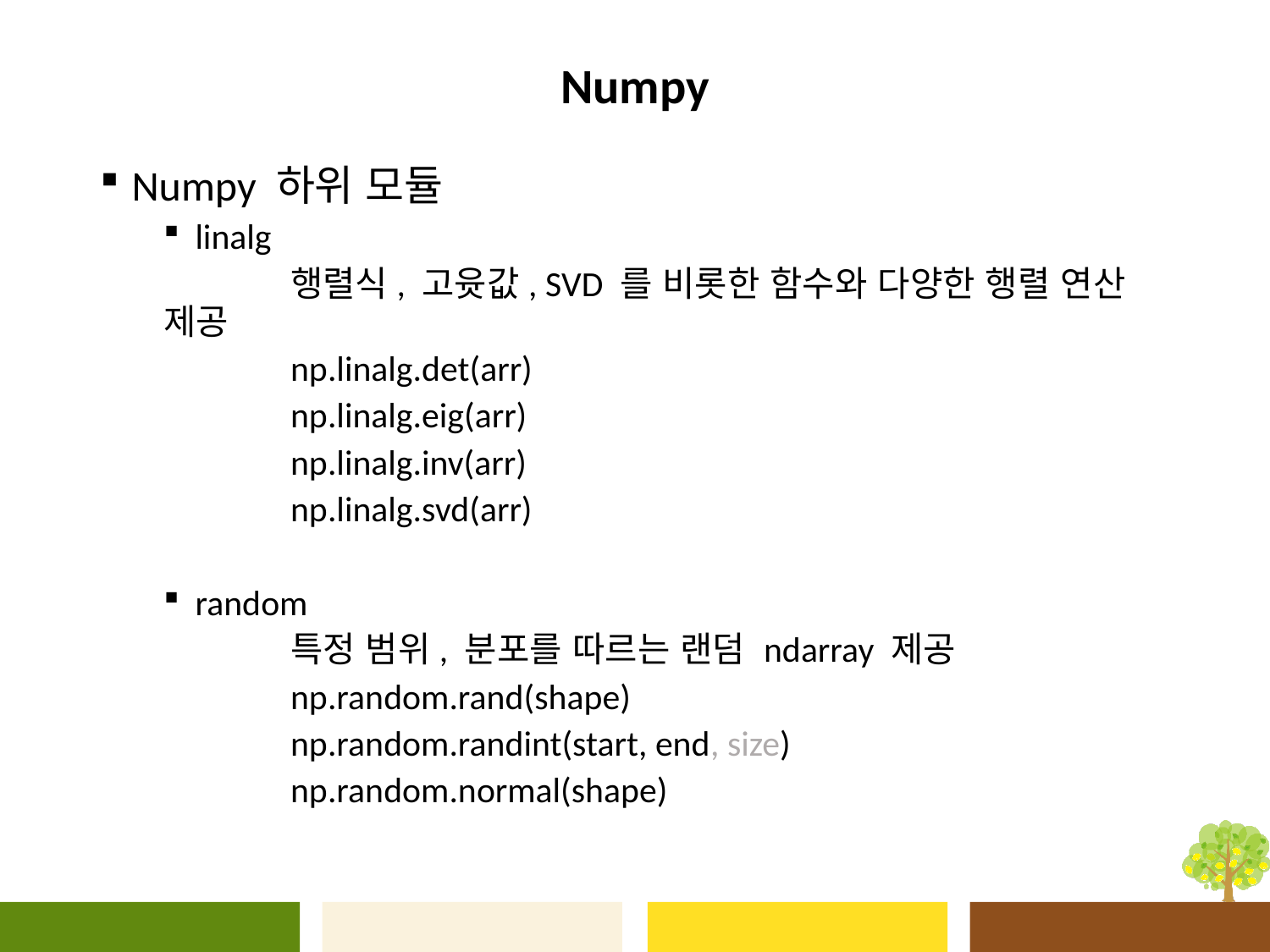

# Numpy
Numpy 하위 모듈
linalg
	행렬식, 고윳값, SVD 를 비롯한 함수와 다양한 행렬 연산 제공
	np.linalg.det(arr)
	np.linalg.eig(arr)
	np.linalg.inv(arr)
	np.linalg.svd(arr)

random
	특정 범위, 분포를 따르는 랜덤 ndarray 제공
	np.random.rand(shape)
	np.random.randint(start, end, size)
	np.random.normal(shape)